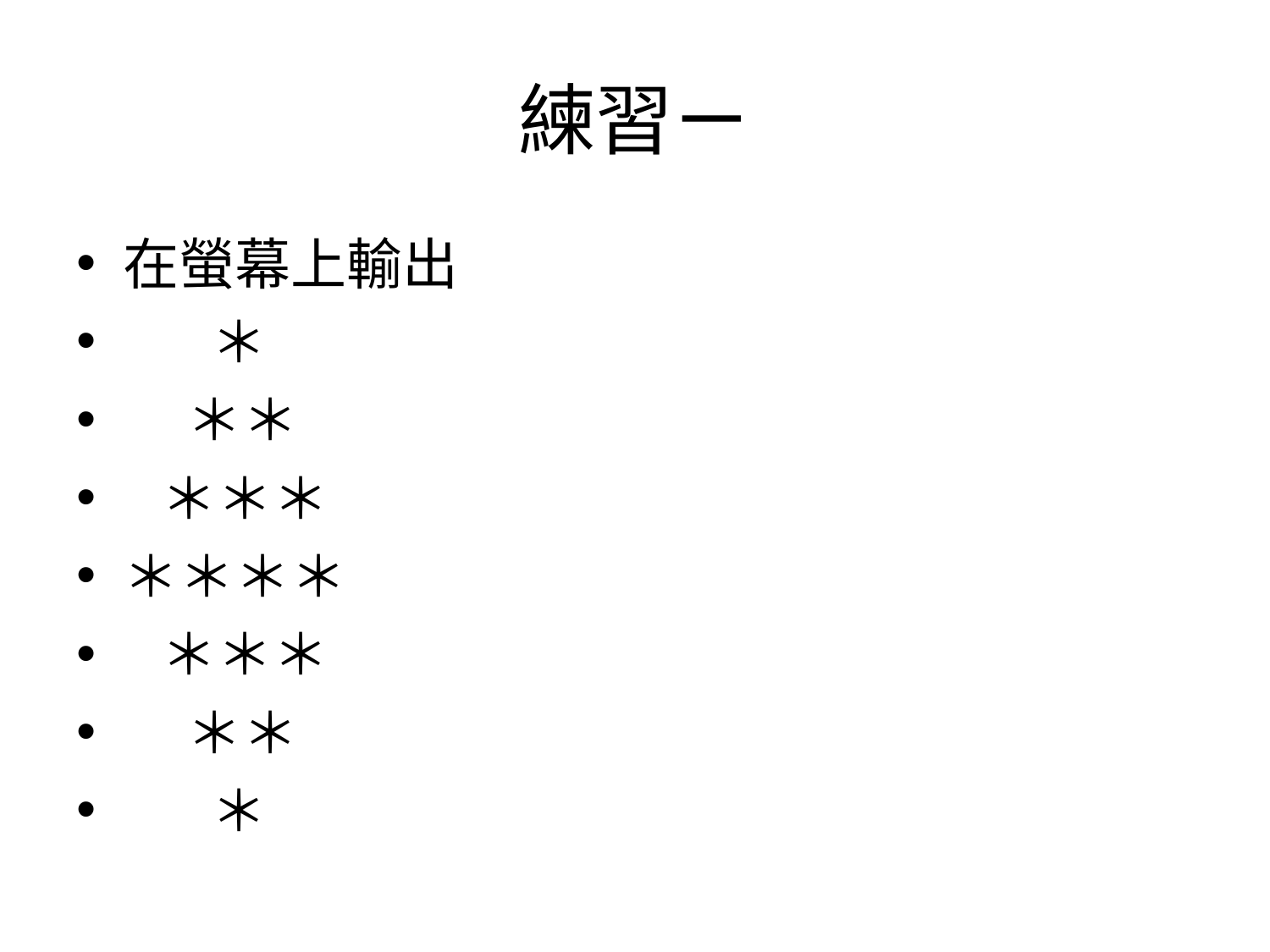

# 練習ㄧ
在螢幕上輸出
      ＊
    ＊＊
  ＊＊＊
＊＊＊＊
  ＊＊＊
    ＊＊
      ＊